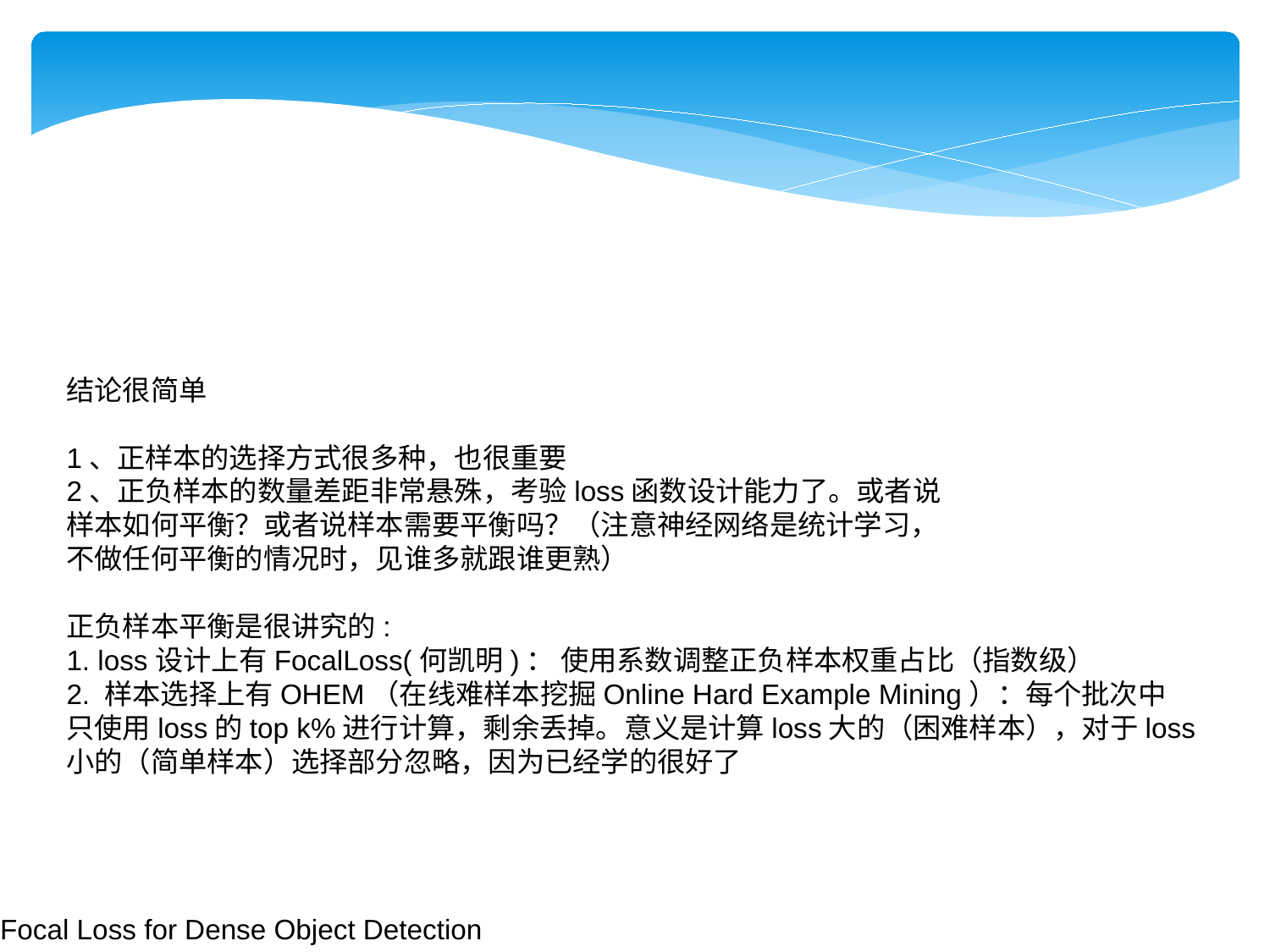

结论很简单

1、正样本的选择方式很多种，也很重要
2、正负样本的数量差距非常悬殊，考验loss函数设计能力了。或者说
样本如何平衡？或者说样本需要平衡吗？（注意神经网络是统计学习，
不做任何平衡的情况时，见谁多就跟谁更熟）

正负样本平衡是很讲究的:
1. loss设计上有FocalLoss(何凯明)： 使用系数调整正负样本权重占比（指数级）
2. 样本选择上有OHEM（在线难样本挖掘Online Hard Example Mining）：每个批次中
只使用loss的top k%进行计算，剩余丢掉。意义是计算loss大的（困难样本），对于loss
小的（简单样本）选择部分忽略，因为已经学的很好了
Focal Loss for Dense Object Detection